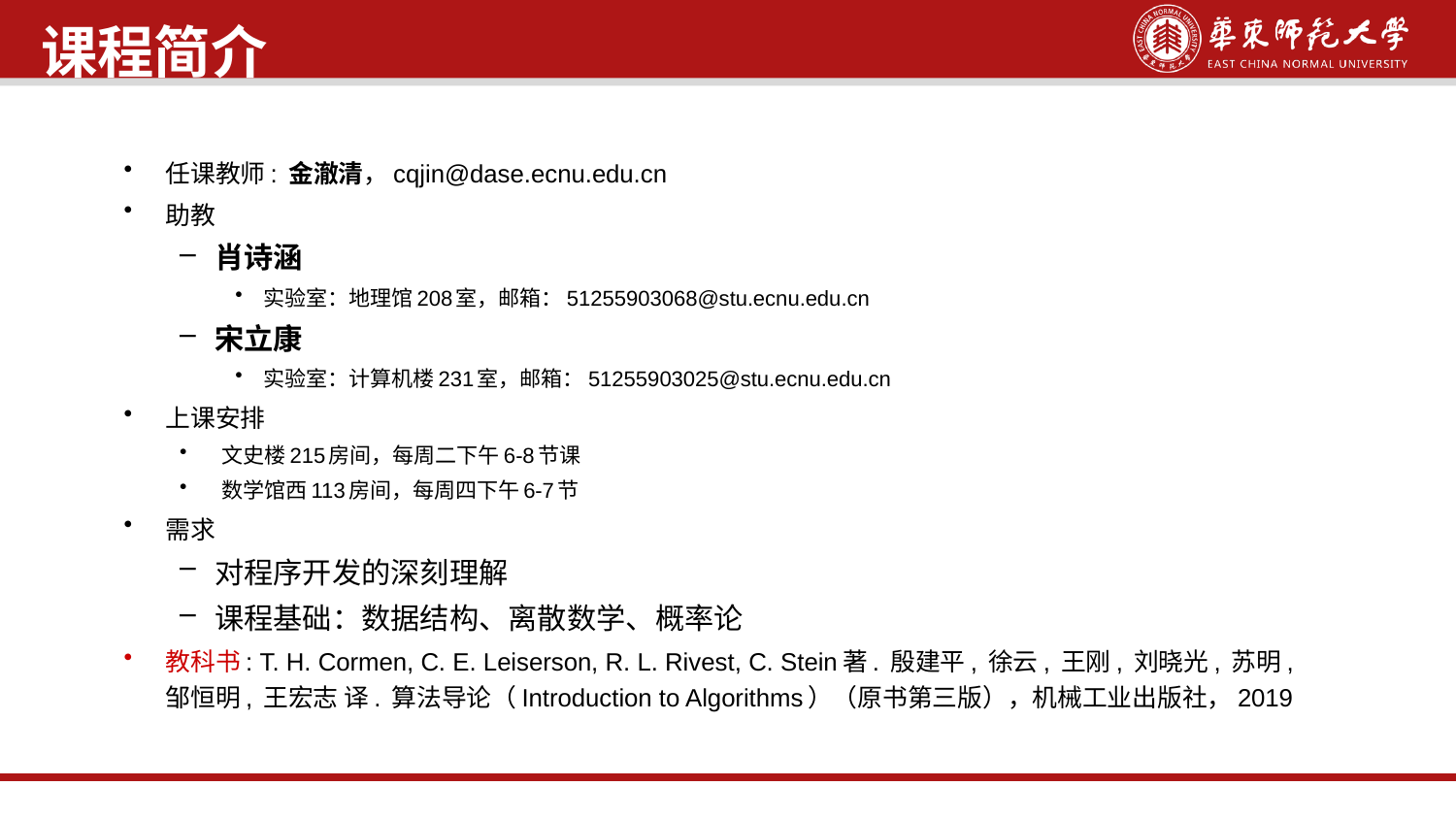

3
课程简介
任课教师: 金澈清，cqjin@dase.ecnu.edu.cn
助教
肖诗涵
实验室：地理馆208室，邮箱：51255903068@stu.ecnu.edu.cn
宋立康
实验室：计算机楼231室，邮箱：51255903025@stu.ecnu.edu.cn
上课安排
文史楼215房间，每周二下午6-8节课
数学馆西113房间，每周四下午6-7节
需求
对程序开发的深刻理解
课程基础：数据结构、离散数学、概率论
教科书: T. H. Cormen, C. E. Leiserson, R. L. Rivest, C. Stein著. 殷建平, 徐云, 王刚, 刘晓光, 苏明, 邹恒明, 王宏志 译. 算法导论（Introduction to Algorithms）（原书第三版），机械工业出版社，2019